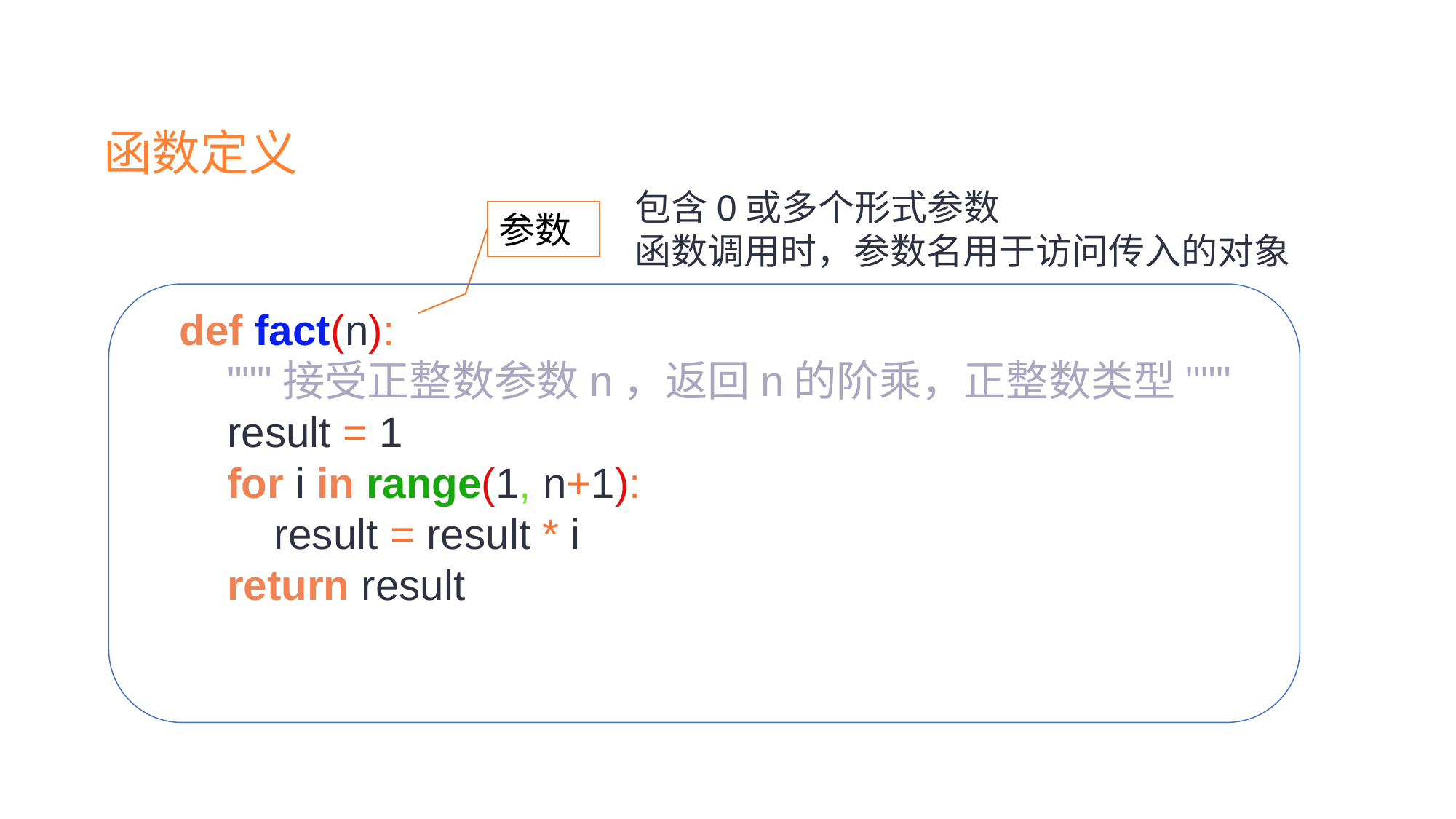

函数定义
包含0或多个形式参数
函数调用时，参数名用于访问传入的对象
参数

def fact(n):
    """接受正整数参数n，返回n的阶乘，正整数类型"""
    result = 1
    for i in range(1, n+1):
        result = result * i
    return result